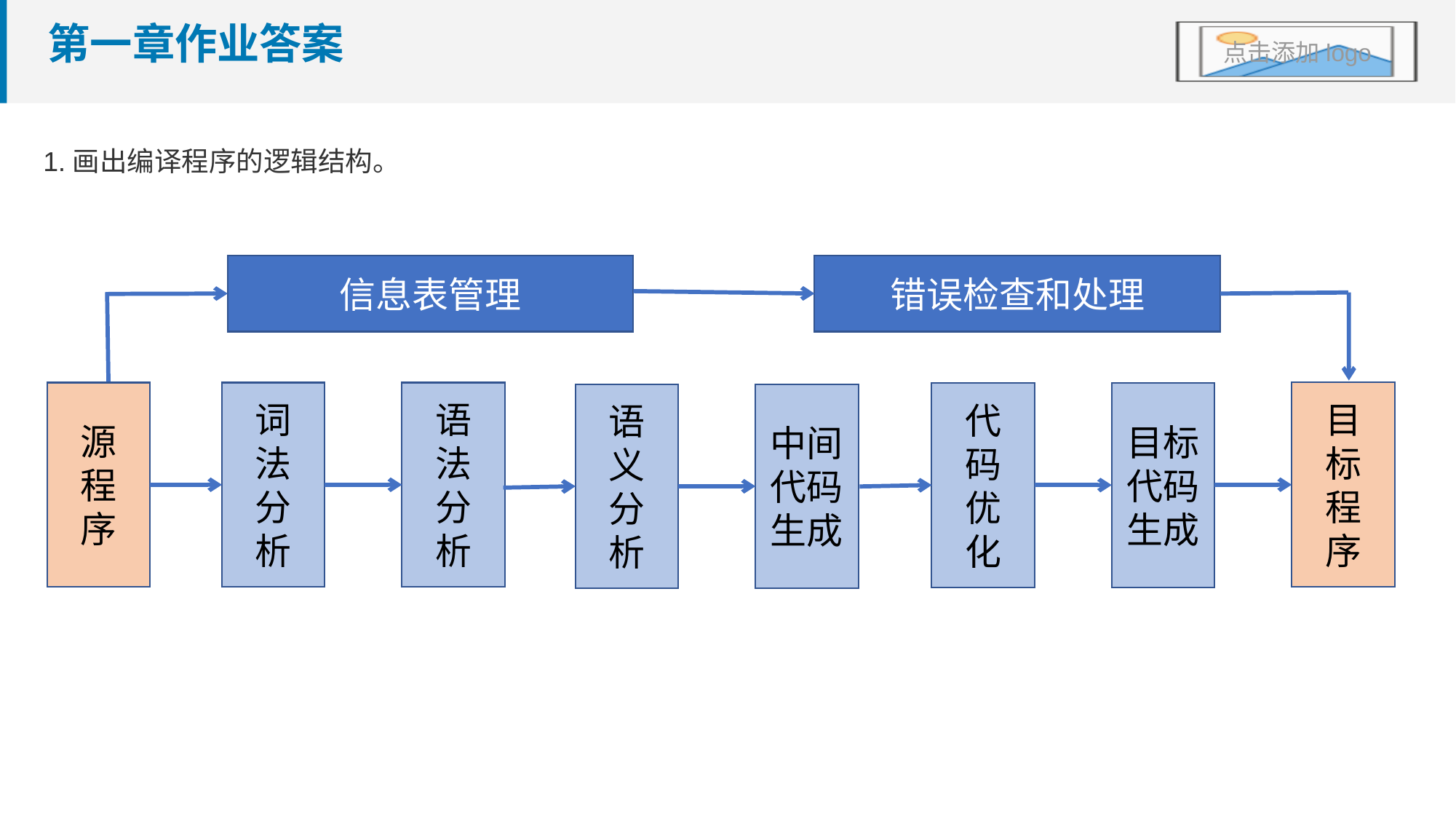

第一章作业答案

1.画出编译程序的逻辑结构。

信息表管理
错误检查和处理
目
标
程
序
源
程
序
词
法
分
析
语
法
分
析

代
码
优
化

目标代码生成
语
义
分
析
中间代码生成